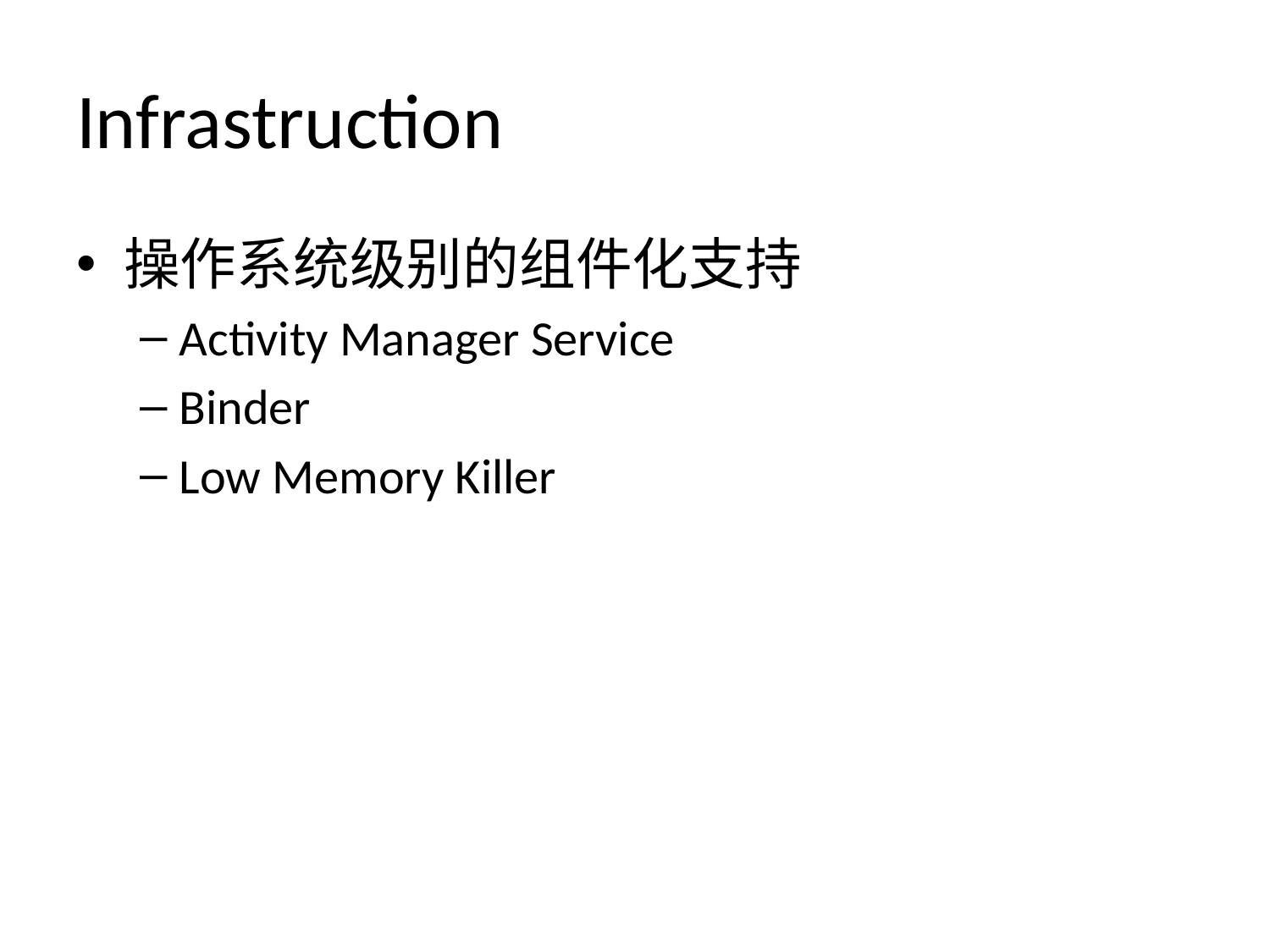

# Infrastruction
操作系统级别的组件化支持
Activity Manager Service
Binder
Low Memory Killer